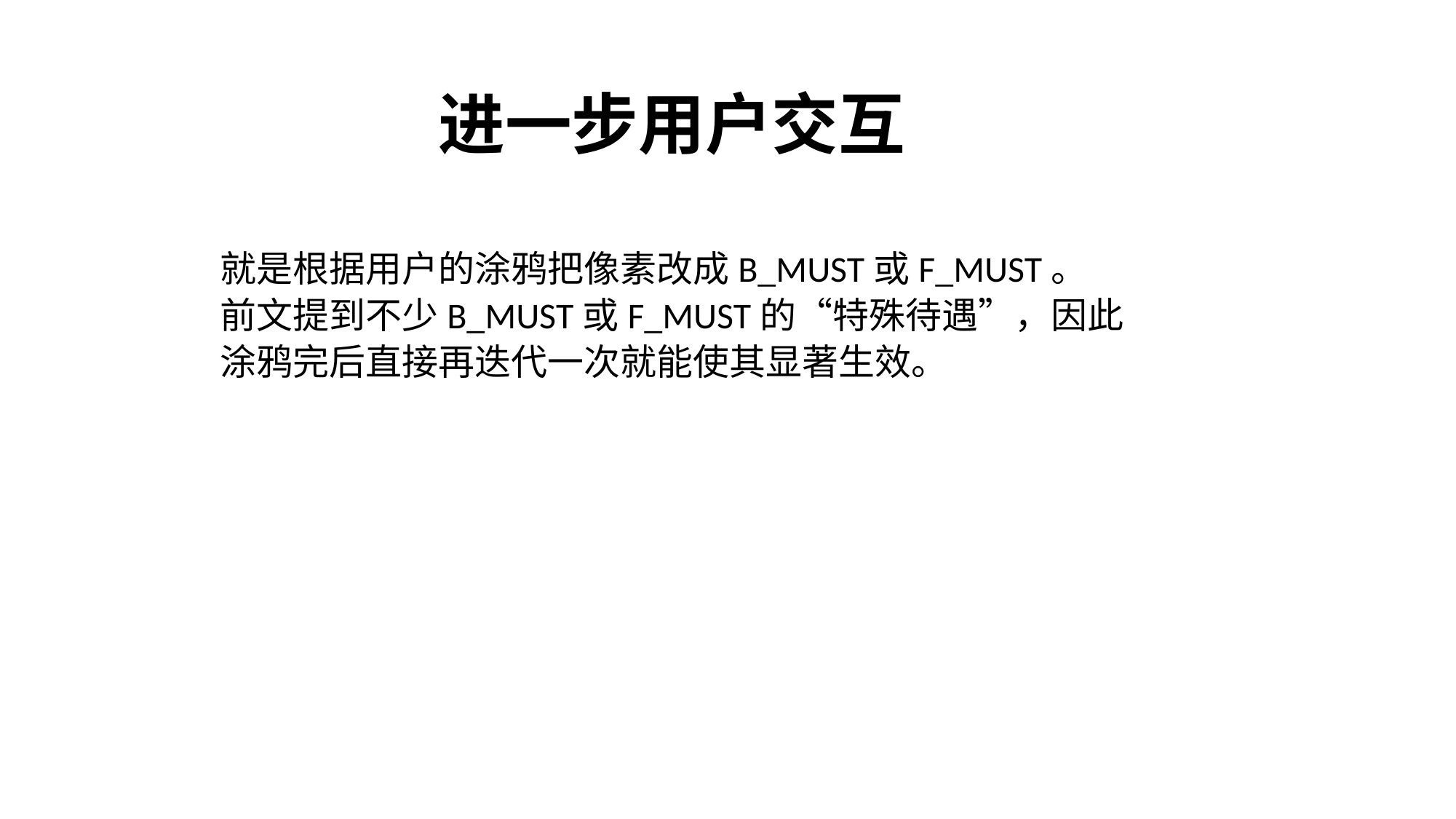

进一步用户交互

就是根据用户的涂鸦把像素改成B_MUST或F_MUST。
前文提到不少B_MUST或F_MUST的“特殊待遇”，因此
涂鸦完后直接再迭代一次就能使其显著生效。